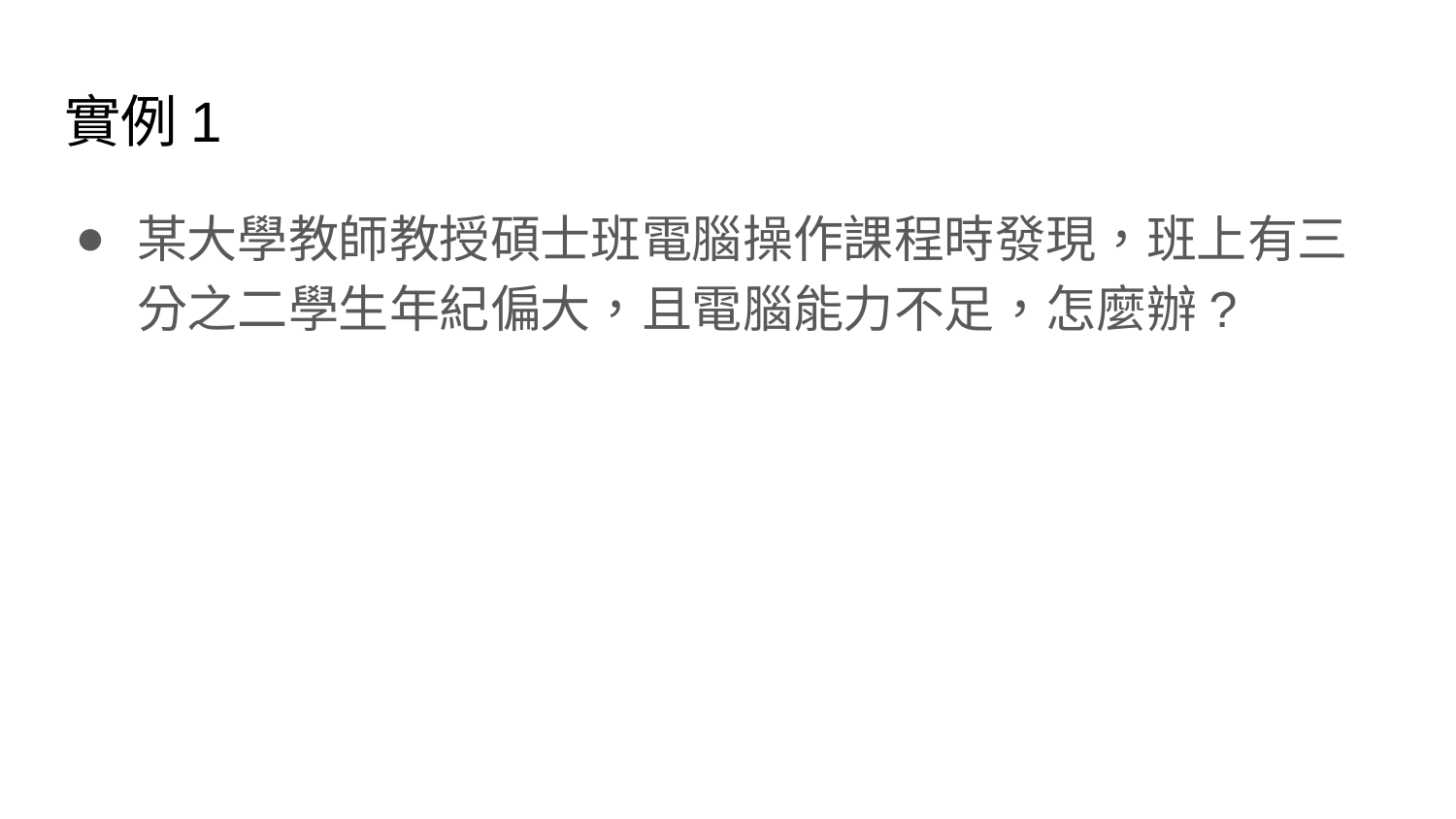

# 實例1
某大學教師教授碩士班電腦操作課程時發現，班上有三分之二學生年紀偏大，且電腦能力不足，怎麼辦?